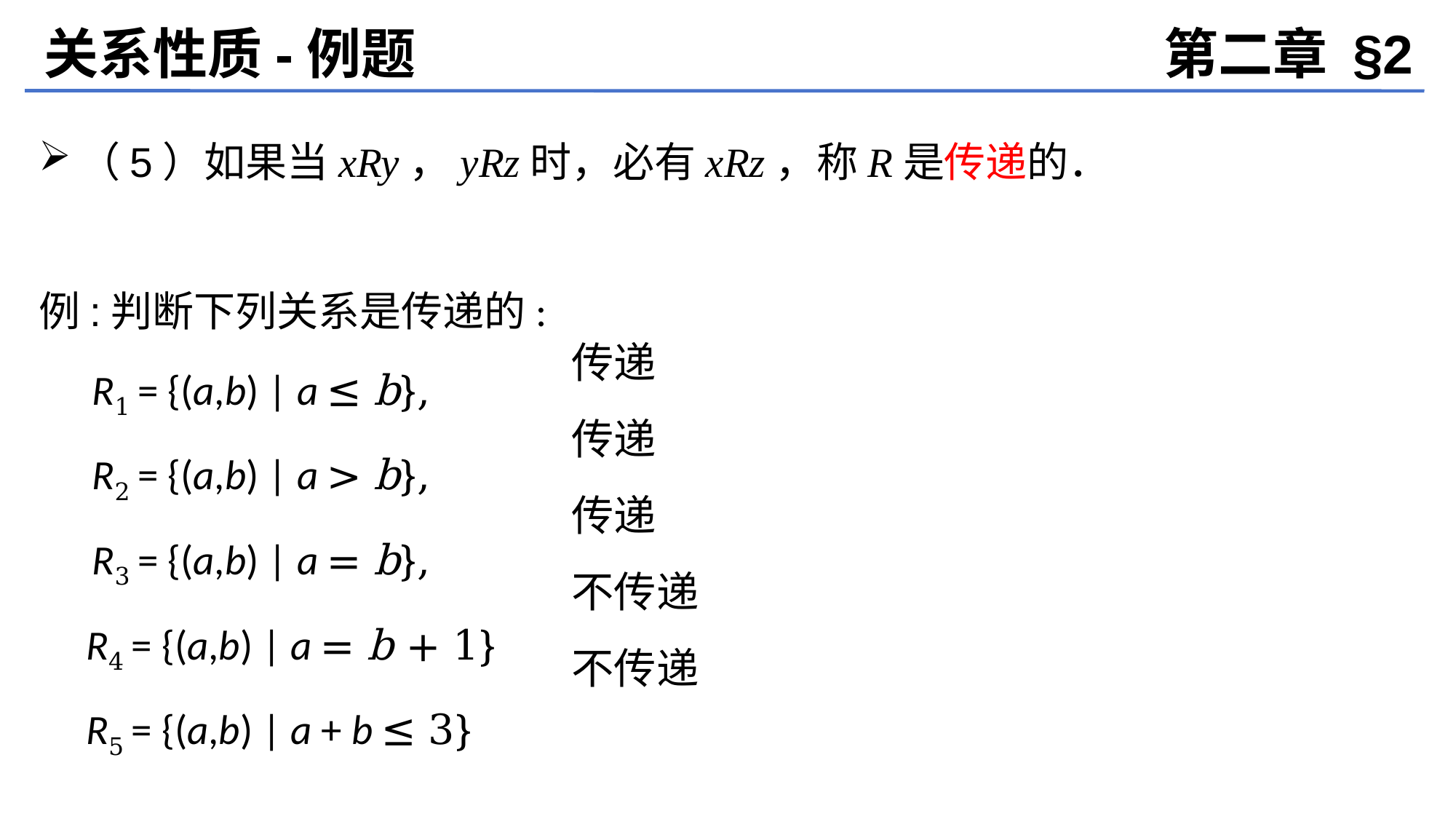

关系性质-例题
第二章 §2
（5）如果当xRy，yRz时，必有xRz，称R是传递的．

例:判断下列关系是传递的:
R1 = {(a,b) | a ≤ b},
R2 = {(a,b) | a > b},
R3 = {(a,b) | a = b},
     R4 = {(a,b) | a = b + 1}
     R5 = {(a,b) | a + b ≤ 3}

传递
传递
传递
不传递
不传递